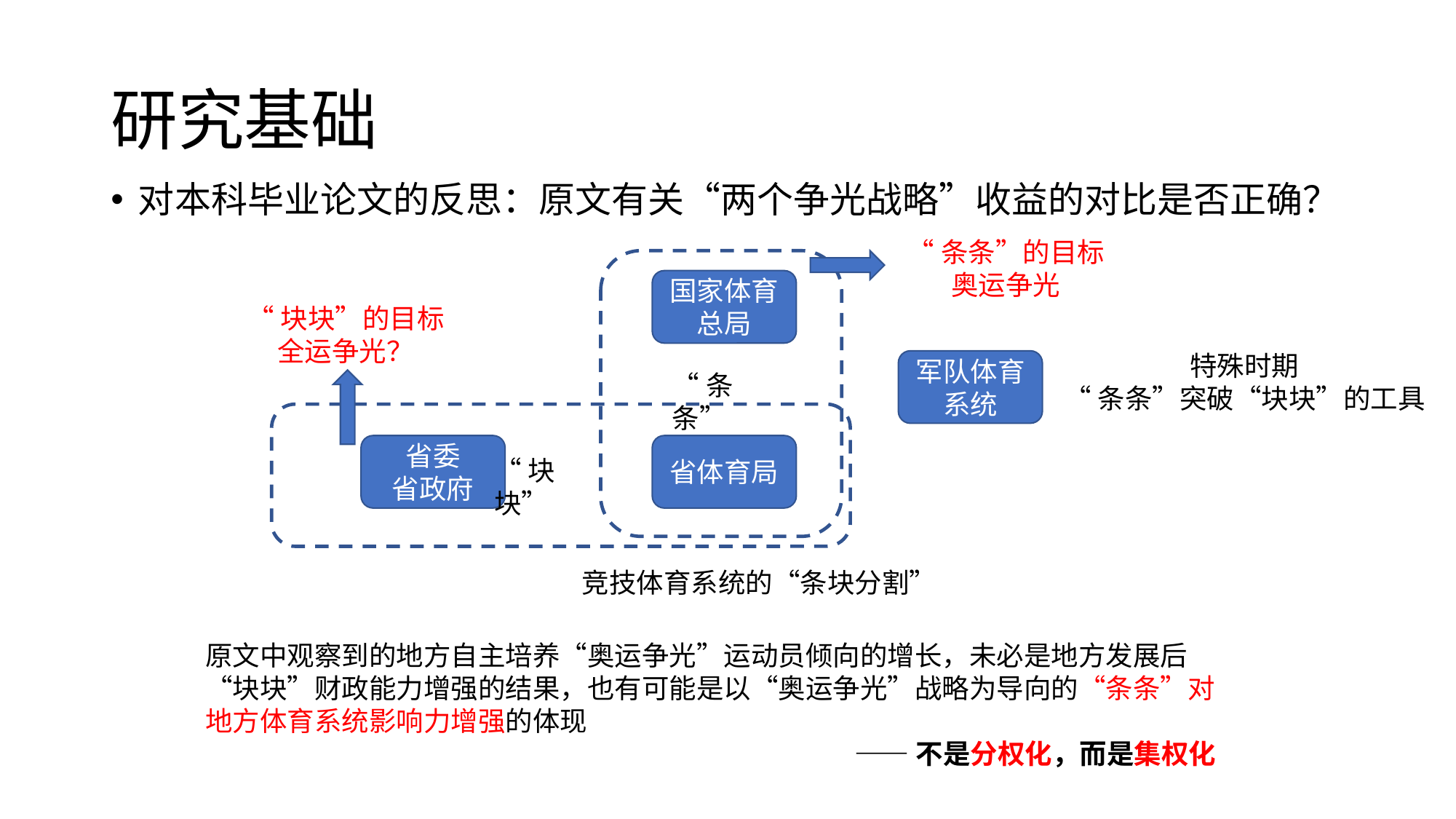

# 研究基础
对本科毕业论文的反思：原文有关“两个争光战略”收益的对比是否正确？

“条条”的目标
奥运争光

国家体育总局
“块块”的目标
全运争光？
特殊时期
“条条”突破“块块”的工具
军队体育系统
“条条”

省委
省政府
省体育局
“块块”
竞技体育系统的“条块分割”
原文中观察到的地方自主培养“奥运争光”运动员倾向的增长，未必是地方发展后“块块”财政能力增强的结果，也有可能是以“奥运争光”战略为导向的“条条”对地方体育系统影响力增强的体现
——不是分权化，而是集权化